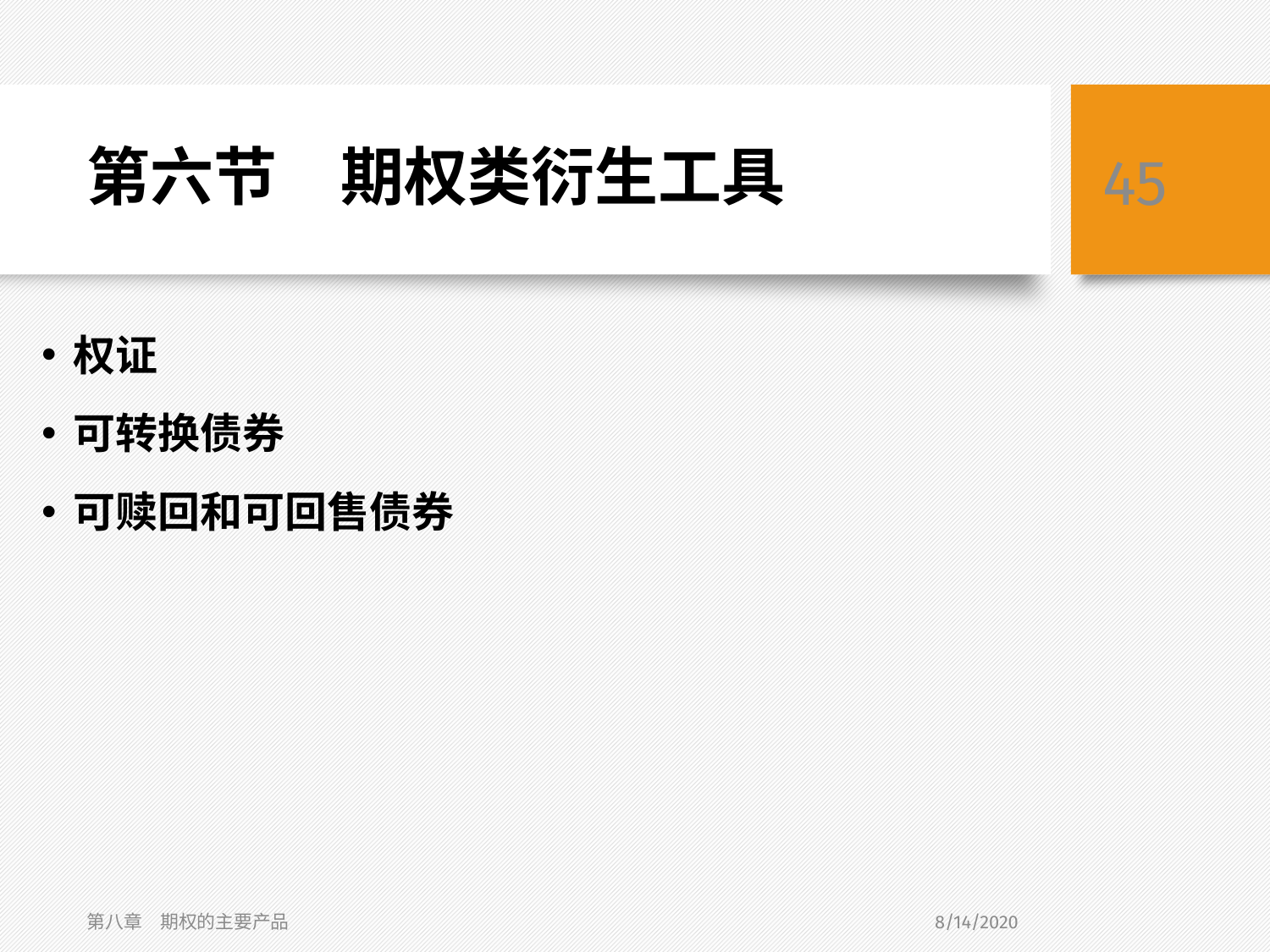

# 第六节　期权类衍生工具
45
权证
可转换债券
可赎回和可回售债券
8/14/2020
第八章　期权的主要产品